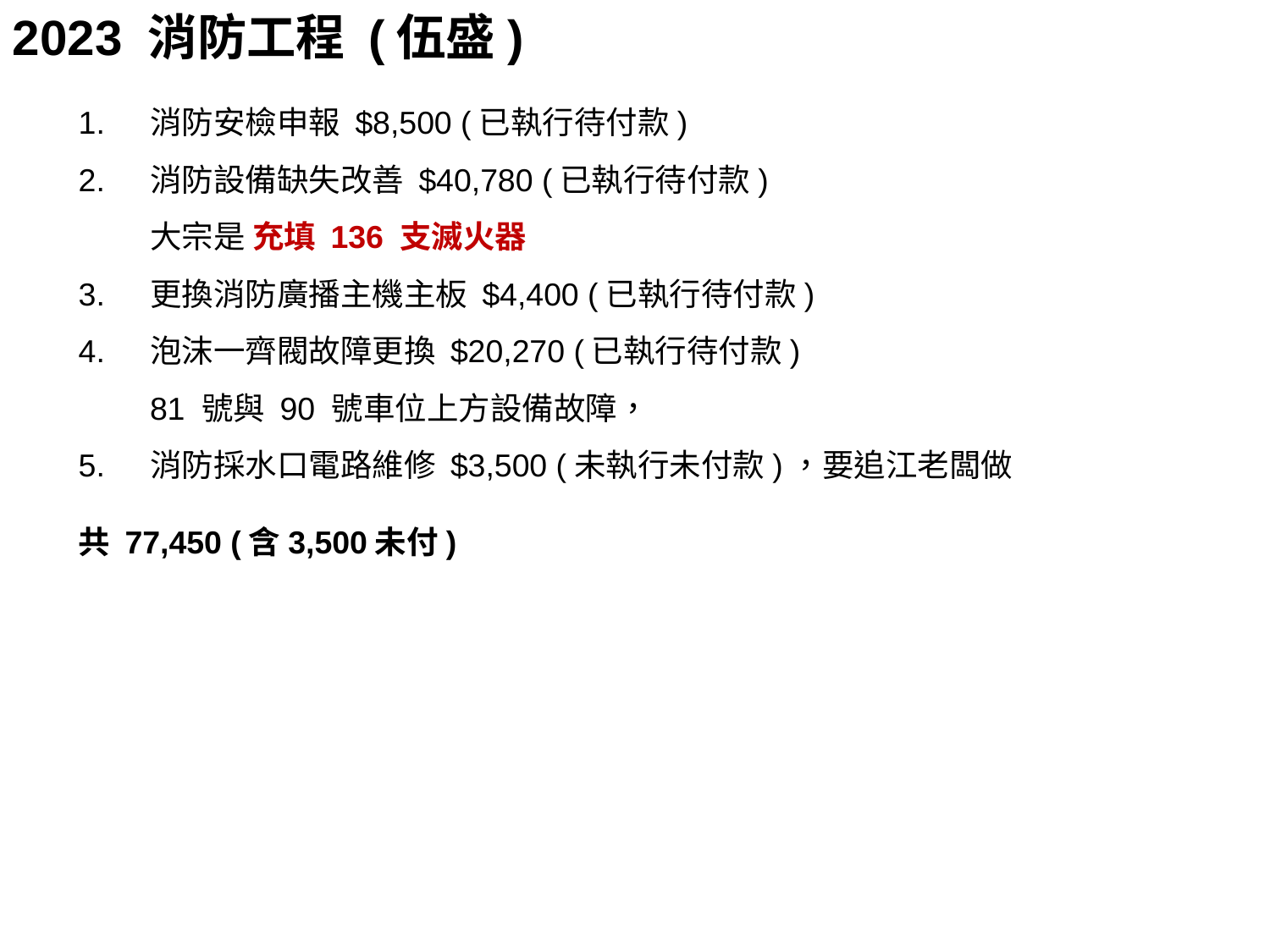

2023 消防工程 (伍盛)
消防安檢申報 $8,500 (已執行待付款)
消防設備缺失改善 $40,780 (已執行待付款)
大宗是 充填 136 支滅火器
更換消防廣播主機主板 $4,400 (已執行待付款)
泡沫一齊閥故障更換 $20,270 (已執行待付款)
81 號與 90 號車位上方設備故障，
消防採水口電路維修 $3,500 (未執行未付款)，要追江老闆做
共 77,450 (含3,500未付)